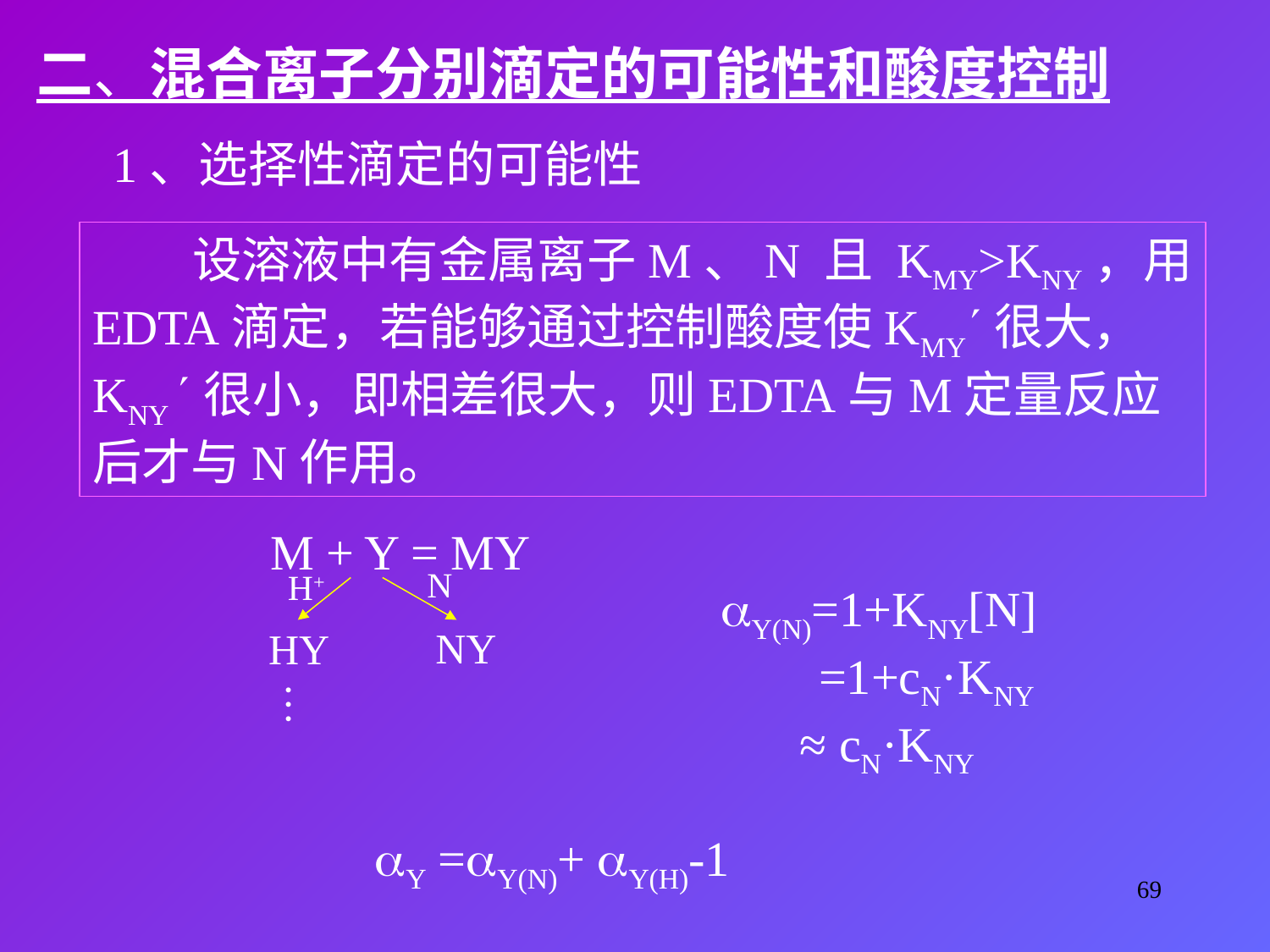

二、混合离子分别滴定的可能性和酸度控制
1、选择性滴定的可能性
        设溶液中有金属离子M、N 且 KMY>KNY，用
EDTA滴定，若能够通过控制酸度使KMY′很大，
KNY ′很小，即相差很大，则EDTA与M定量反应
后才与N作用。
M + Y = MY
N
H+

NY
HY
···
αY(N)=1+KNY[N]
        =1+cN·KNY
           ≈ cN·KNY
αY =αY(N)+ αY(H)-1

69